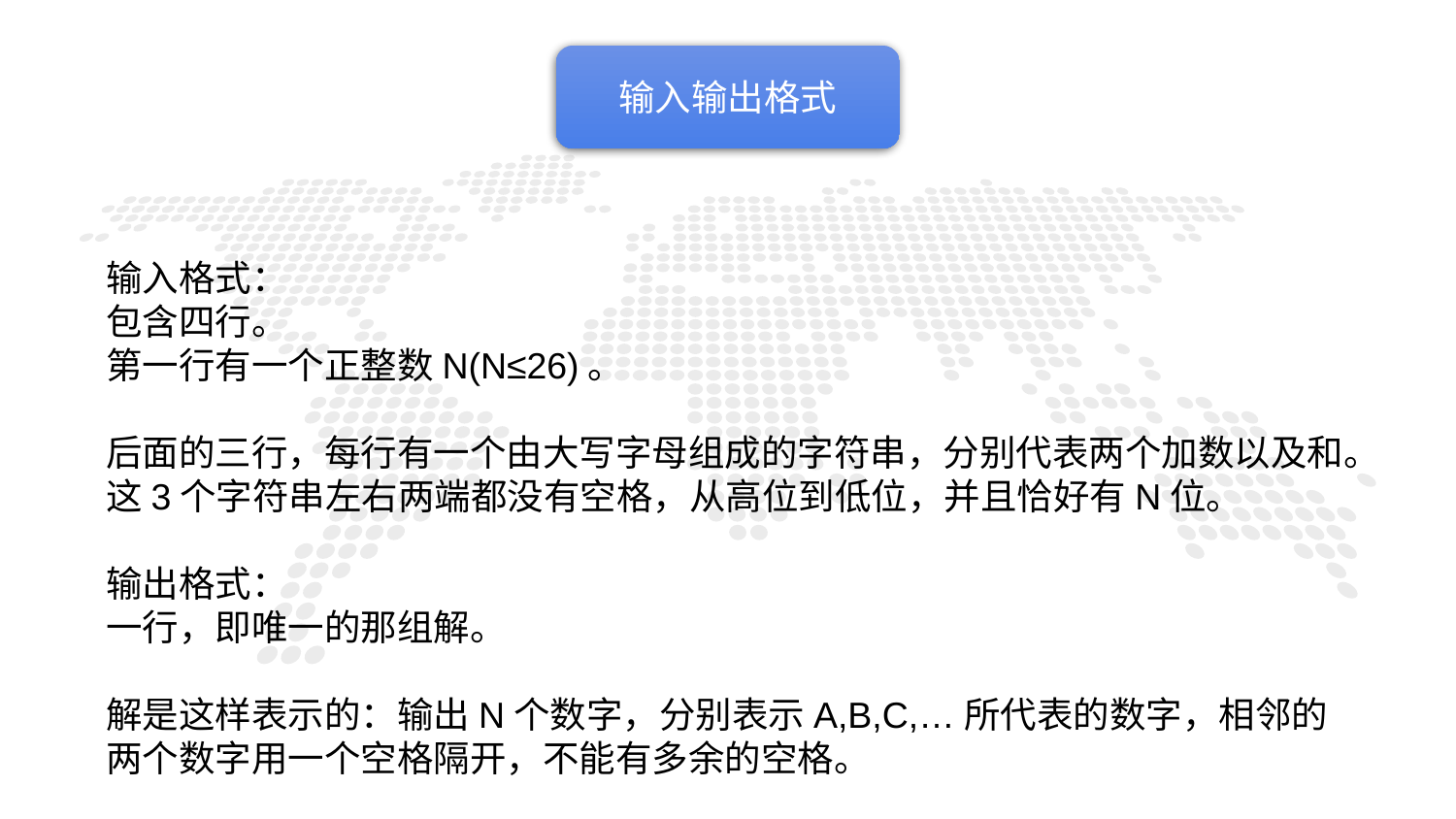

输入输出格式
输入格式：
包含四行。
第一行有一个正整数N(N≤26)。

后面的三行，每行有一个由大写字母组成的字符串，分别代表两个加数以及和。这3个字符串左右两端都没有空格，从高位到低位，并且恰好有N位。

输出格式：
一行，即唯一的那组解。

解是这样表示的：输出N个数字，分别表示A,B,C,…所代表的数字，相邻的两个数字用一个空格隔开，不能有多余的空格。